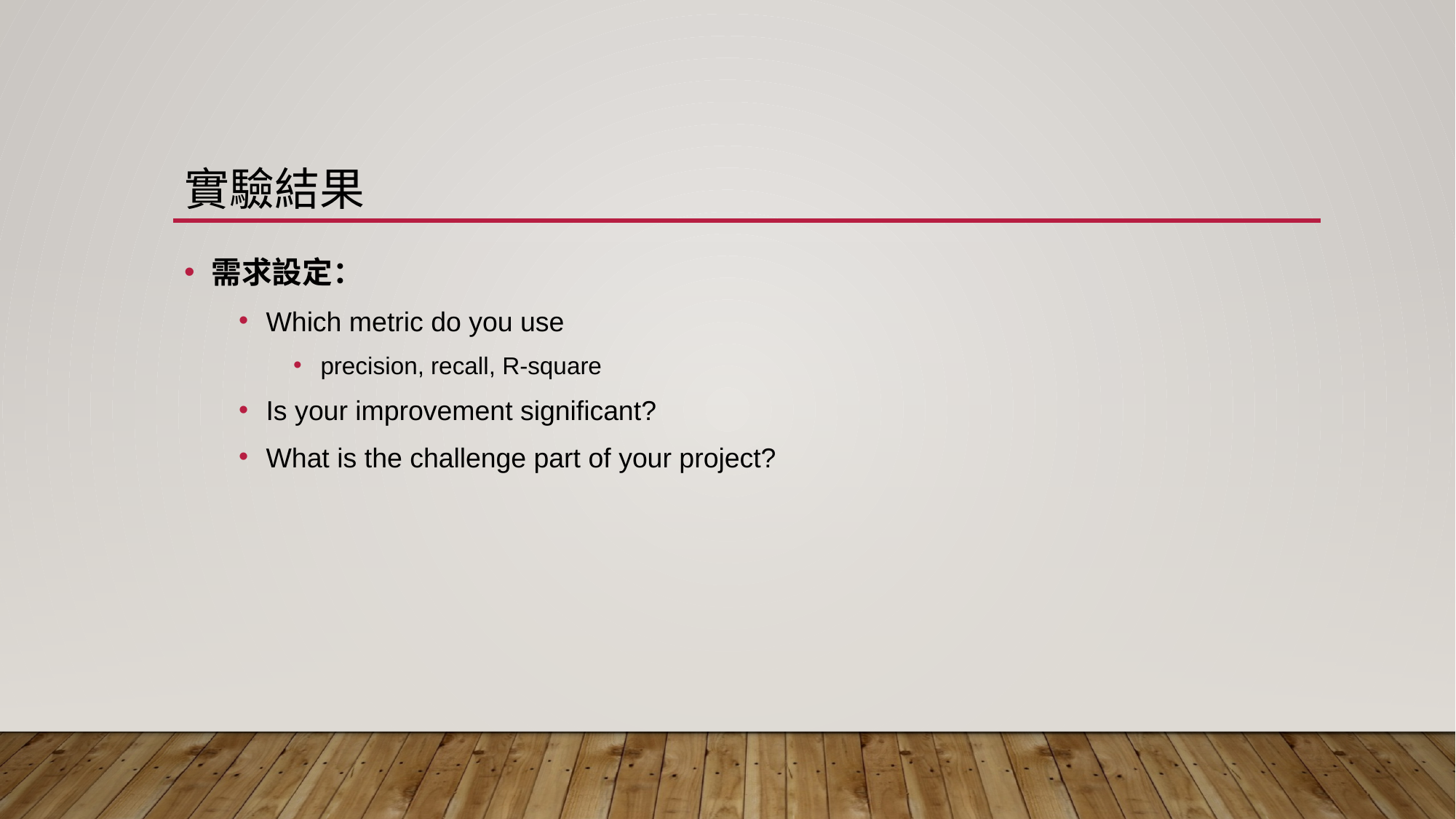

# 實驗結果
需求設定：
Which metric do you use
precision, recall, R-square
Is your improvement significant?
What is the challenge part of your project?